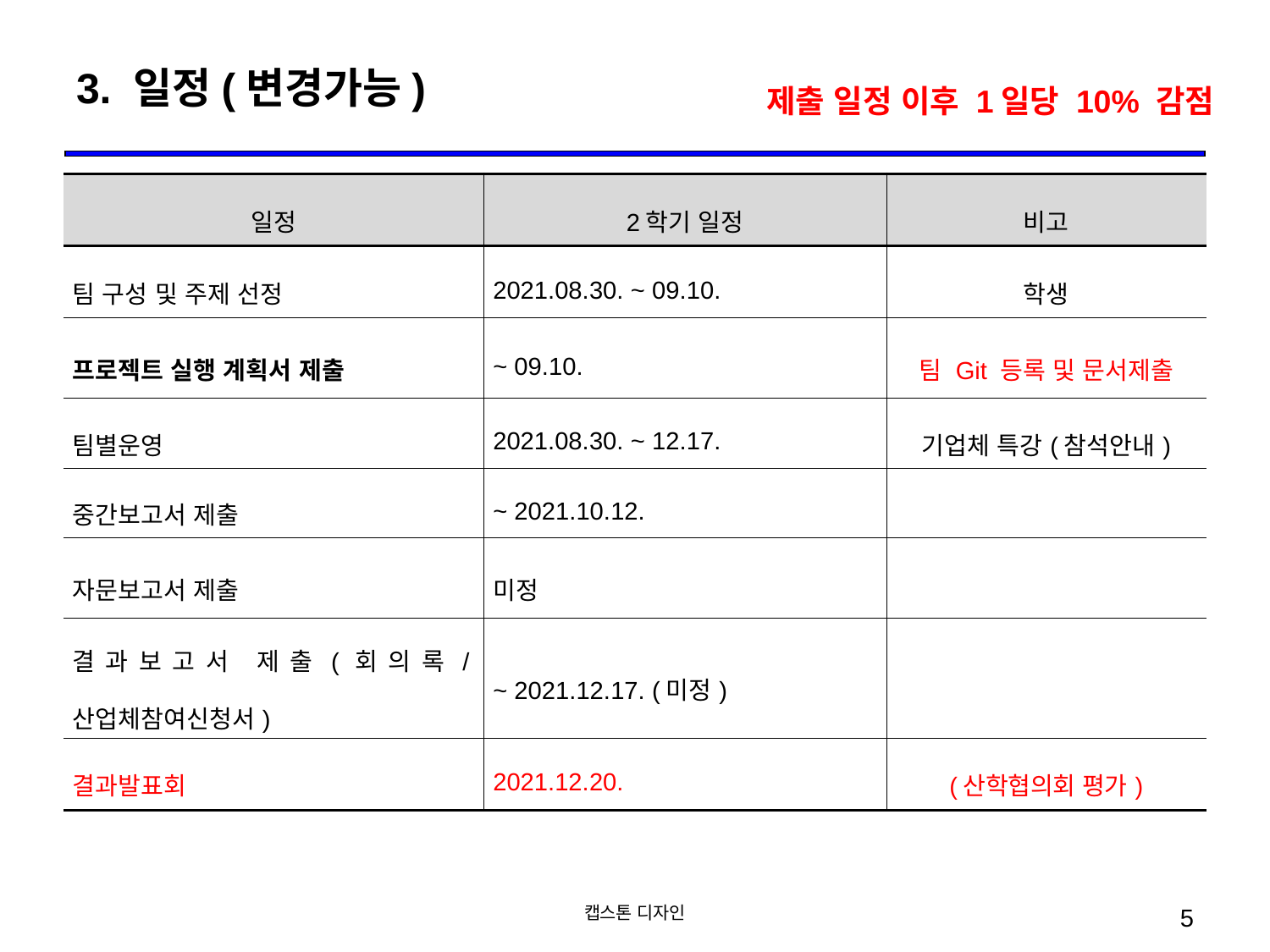

# 3. 일정(변경가능)
제출 일정 이후 1일당 10% 감점
| 일정 | 2학기 일정 | 비고 |
| --- | --- | --- |
| 팀 구성 및 주제 선정 | 2021.08.30. ~ 09.10. | 학생 |
| 프로젝트 실행 계획서 제출 | ~ 09.10. | 팀 Git 등록 및 문서제출 |
| 팀별운영 | 2021.08.30. ~ 12.17. | 기업체 특강(참석안내) |
| 중간보고서 제출 | ~ 2021.10.12. |  |
| 자문보고서 제출 | 미정 |  |
| 결과보고서 제출(회의록/산업체참여신청서) | ~ 2021.12.17. (미정) |  |
| 결과발표회 | 2021.12.20. | (산학협의회 평가) |
캡스톤 디자인
5